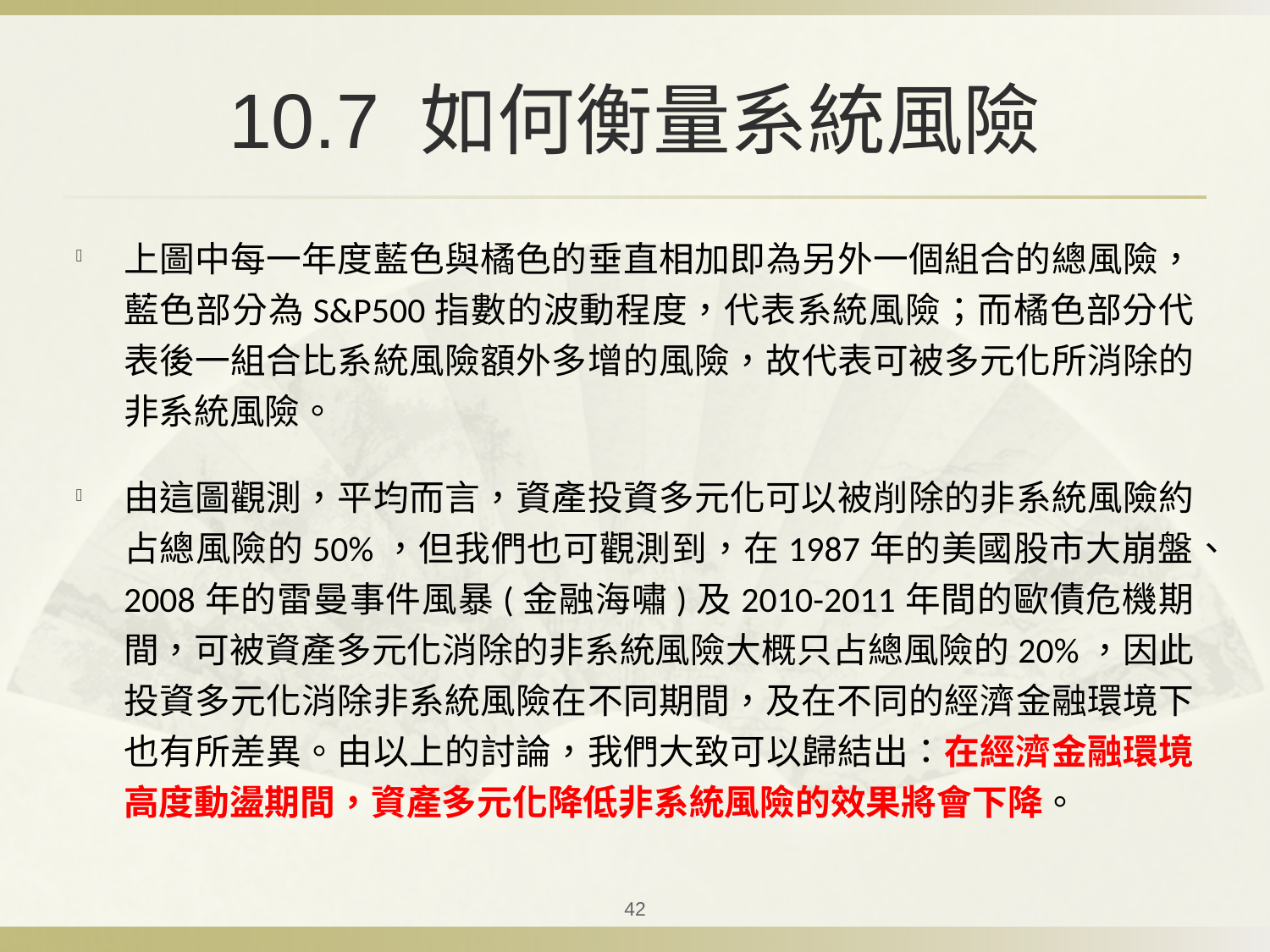

# 10.7 如何衡量系統風險
上圖中每一年度藍色與橘色的垂直相加即為另外一個組合的總風險，藍色部分為S&P500指數的波動程度，代表系統風險；而橘色部分代表後一組合比系統風險額外多增的風險，故代表可被多元化所消除的非系統風險。

由這圖觀測，平均而言，資產投資多元化可以被削除的非系統風險約占總風險的50%，但我們也可觀測到，在1987年的美國股市大崩盤、2008年的雷曼事件風暴(金融海嘯)及2010-2011年間的歐債危機期間，可被資產多元化消除的非系統風險大概只占總風險的20%，因此投資多元化消除非系統風險在不同期間，及在不同的經濟金融環境下也有所差異。由以上的討論，我們大致可以歸結出：在經濟金融環境高度動盪期間，資產多元化降低非系統風險的效果將會下降。
42